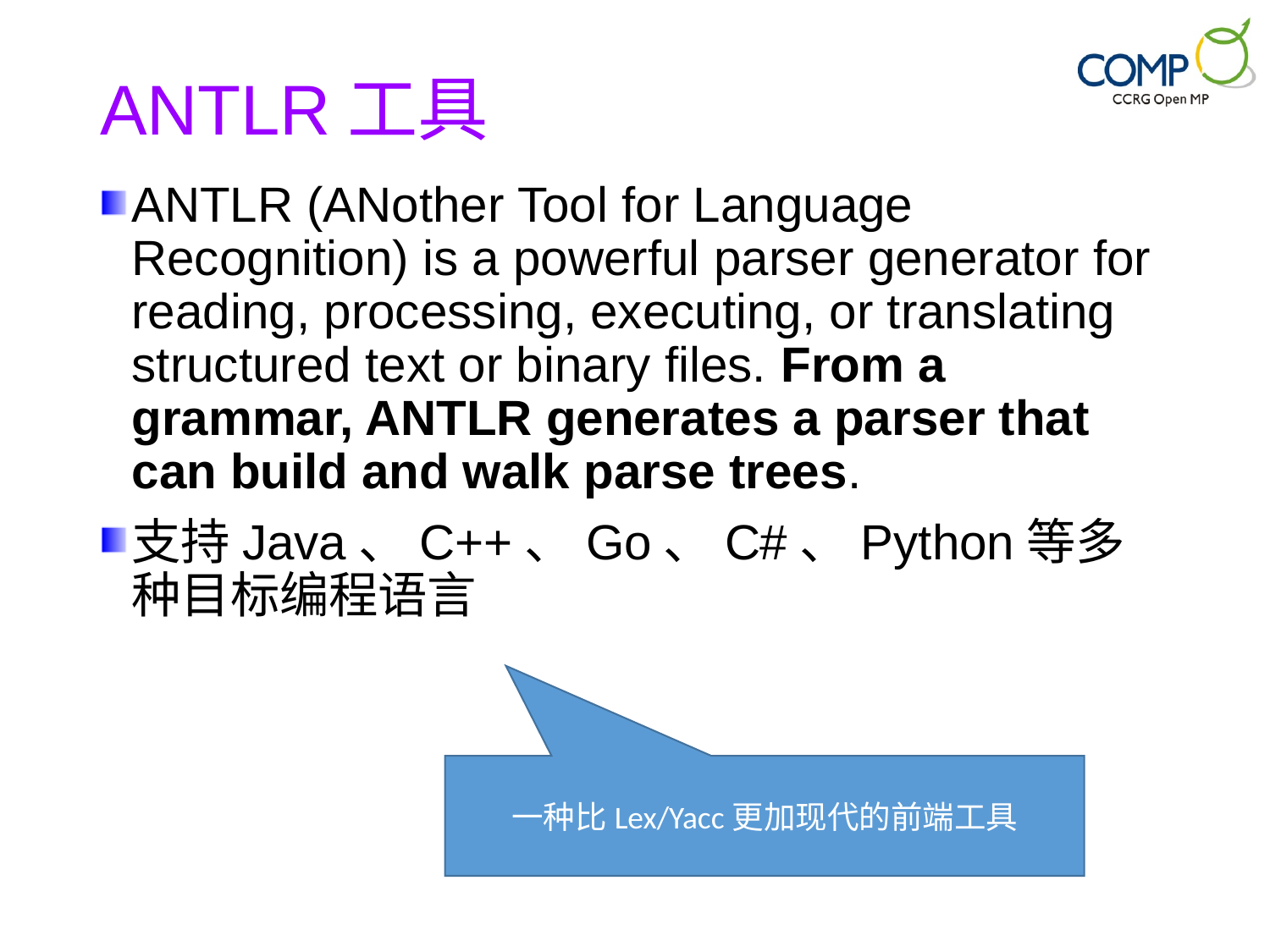

# ANTLR工具
ANTLR (ANother Tool for Language Recognition) is a powerful parser generator for reading, processing, executing, or translating structured text or binary files. From a grammar, ANTLR generates a parser that can build and walk parse trees.
支持Java、C++、Go、C#、Python等多种目标编程语言

一种比Lex/Yacc更加现代的前端工具